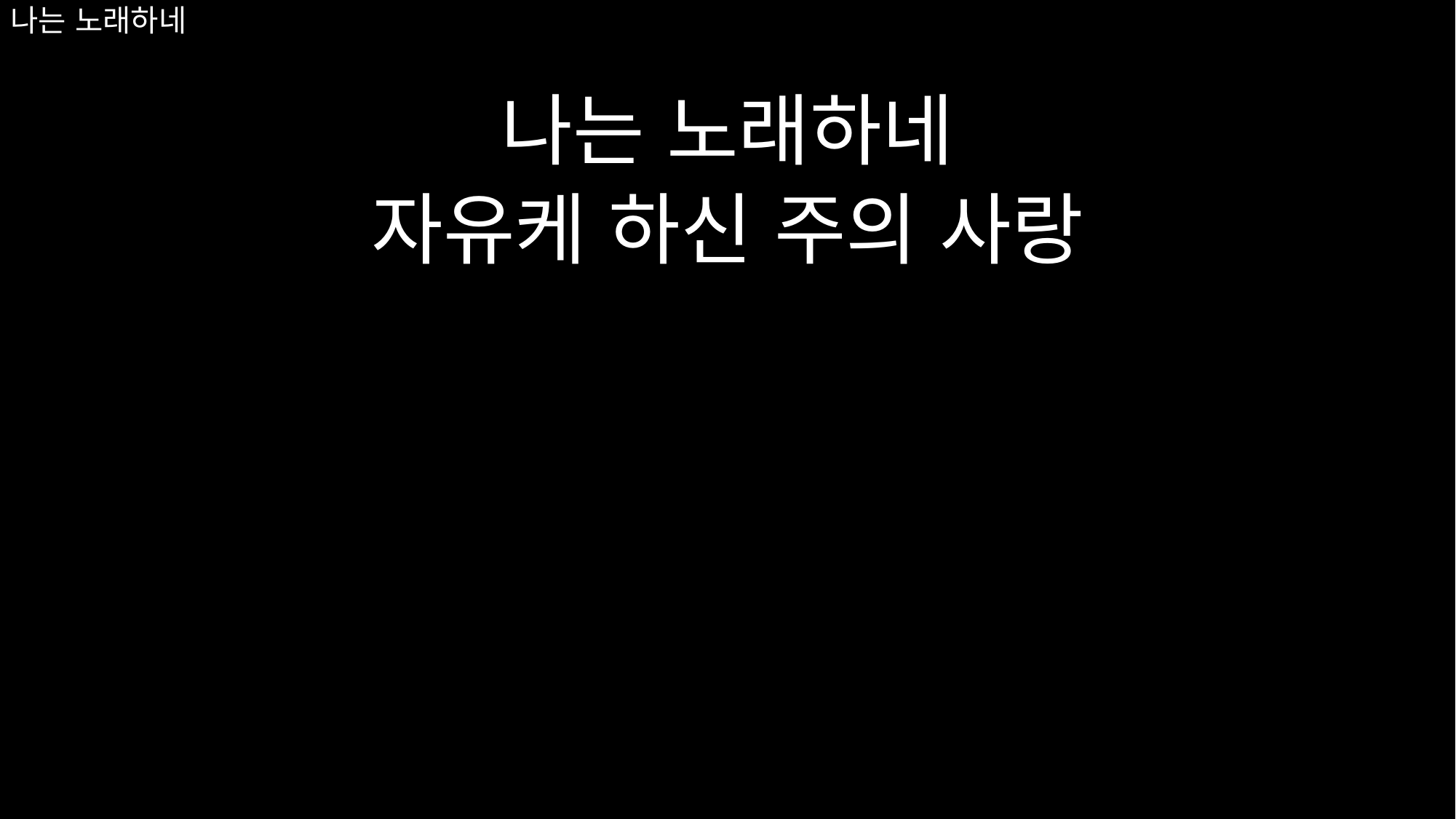

나는 노래하네
자유케 하신 주의 사랑

# 나는 노래하네